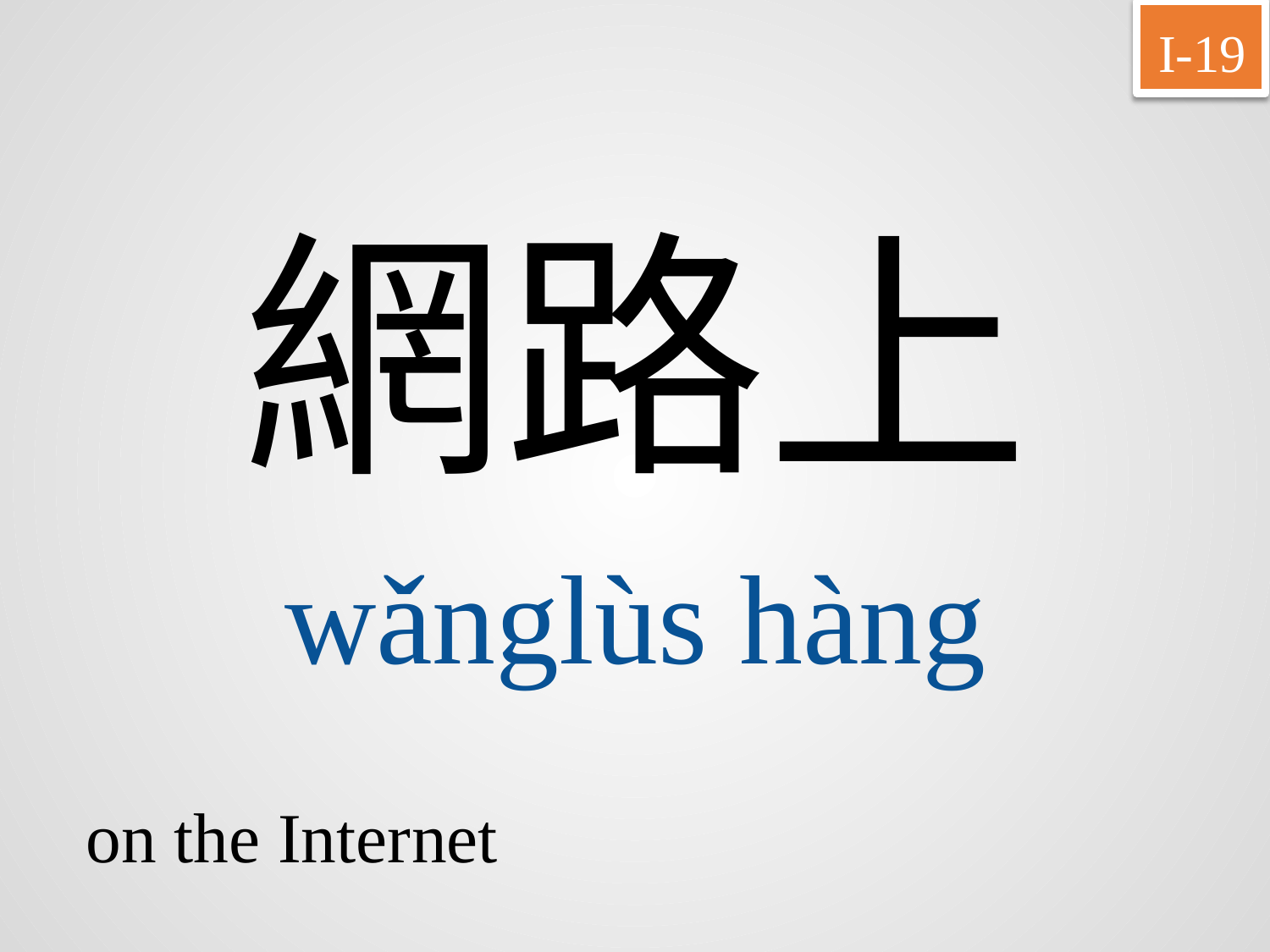

I-19

網路上
wǎnglùs	hàng
on the Internet